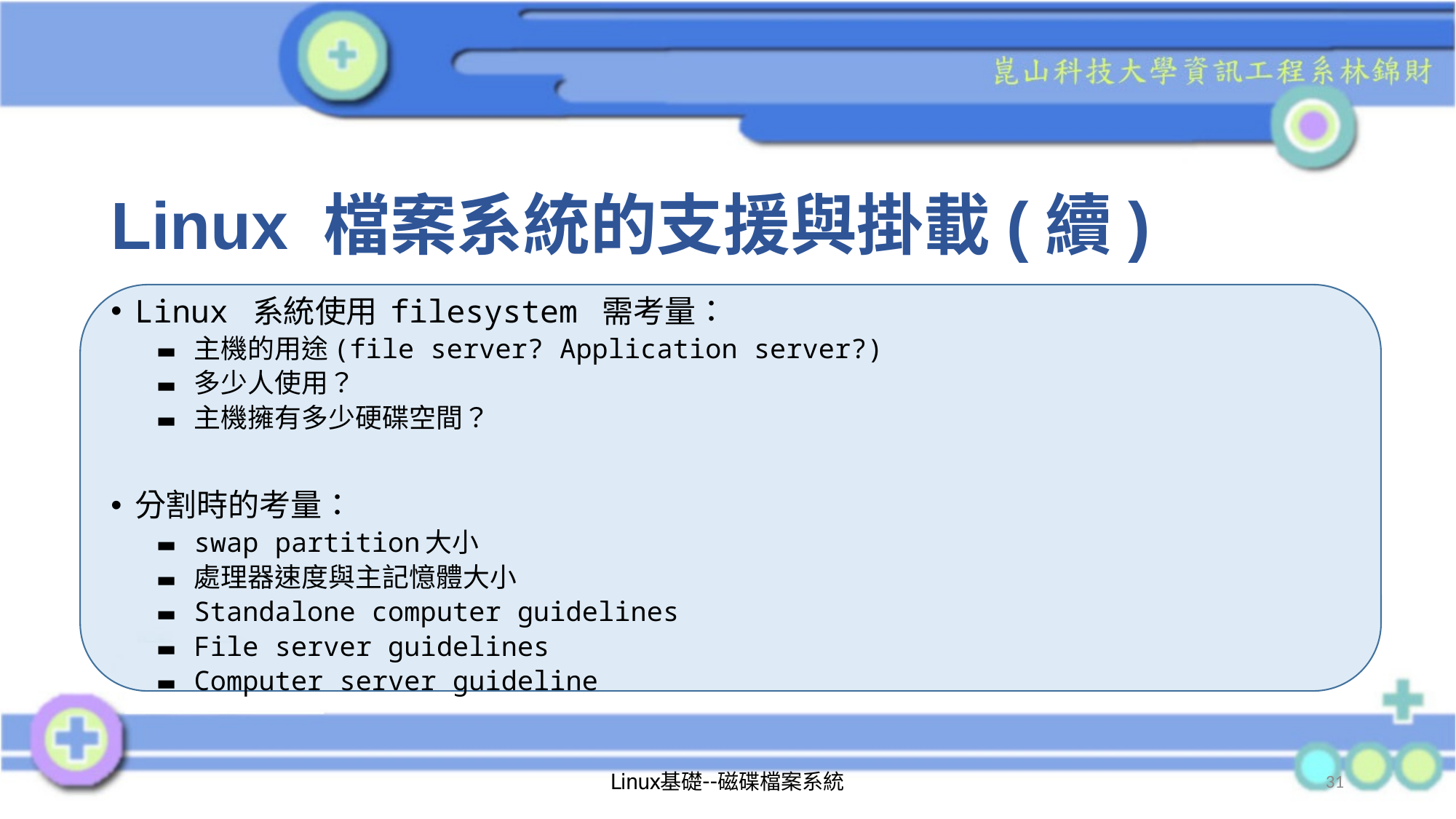

# Linux 檔案系統的支援與掛載(續)

Linux 系統使用 filesystem 需考量：
主機的用途(file server? Application server?)
多少人使用？
主機擁有多少硬碟空間？

分割時的考量：
swap partition大小
處理器速度與主記憶體大小
Standalone computer guidelines
File server guidelines
Computer server guideline
Linux基礎--磁碟檔案系統
31